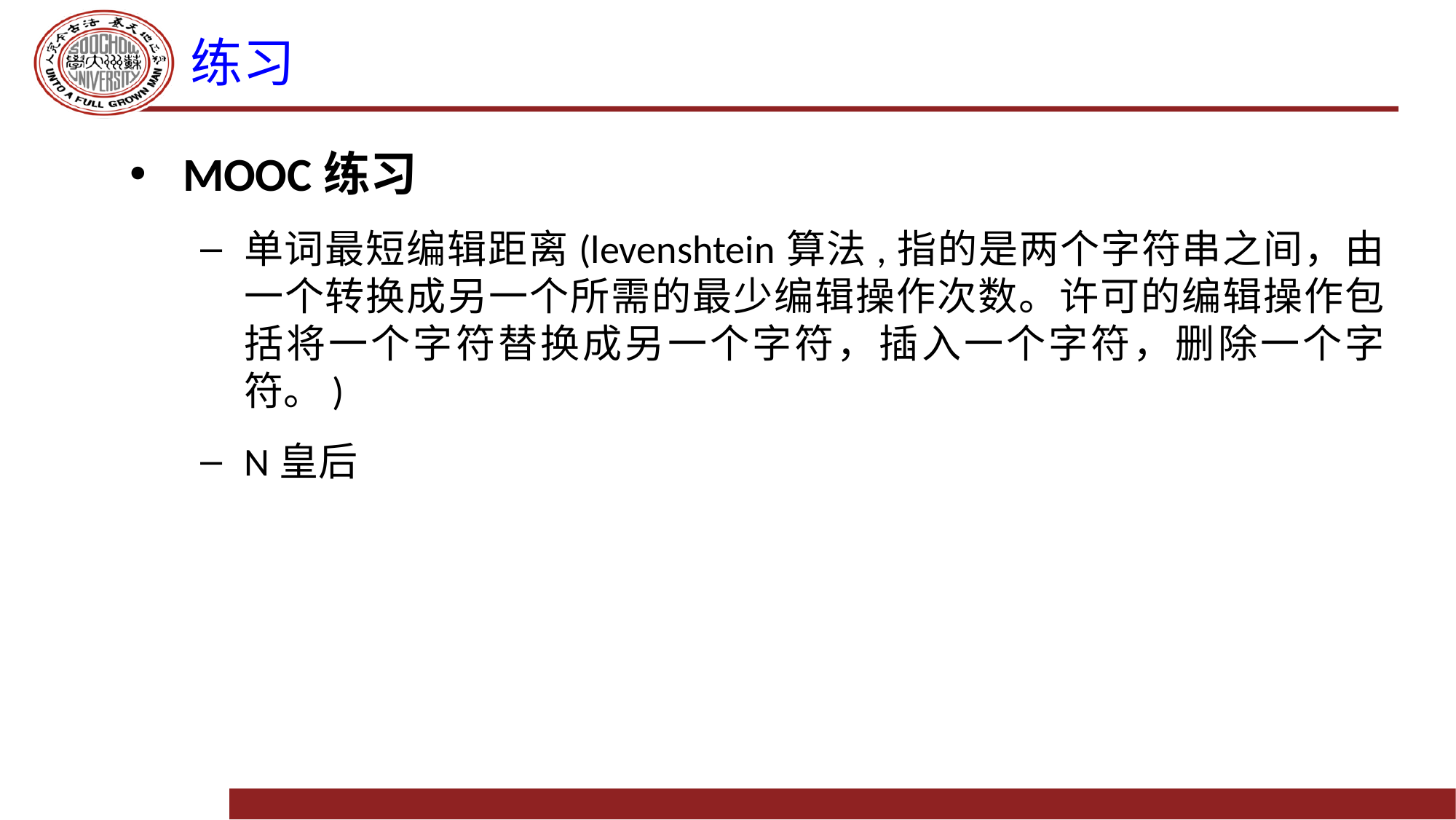

# 练习
MOOC练习
单词最短编辑距离(levenshtein算法,指的是两个字符串之间，由一个转换成另一个所需的最少编辑操作次数。许可的编辑操作包括将一个字符替换成另一个字符，插入一个字符，删除一个字符。)
N皇后